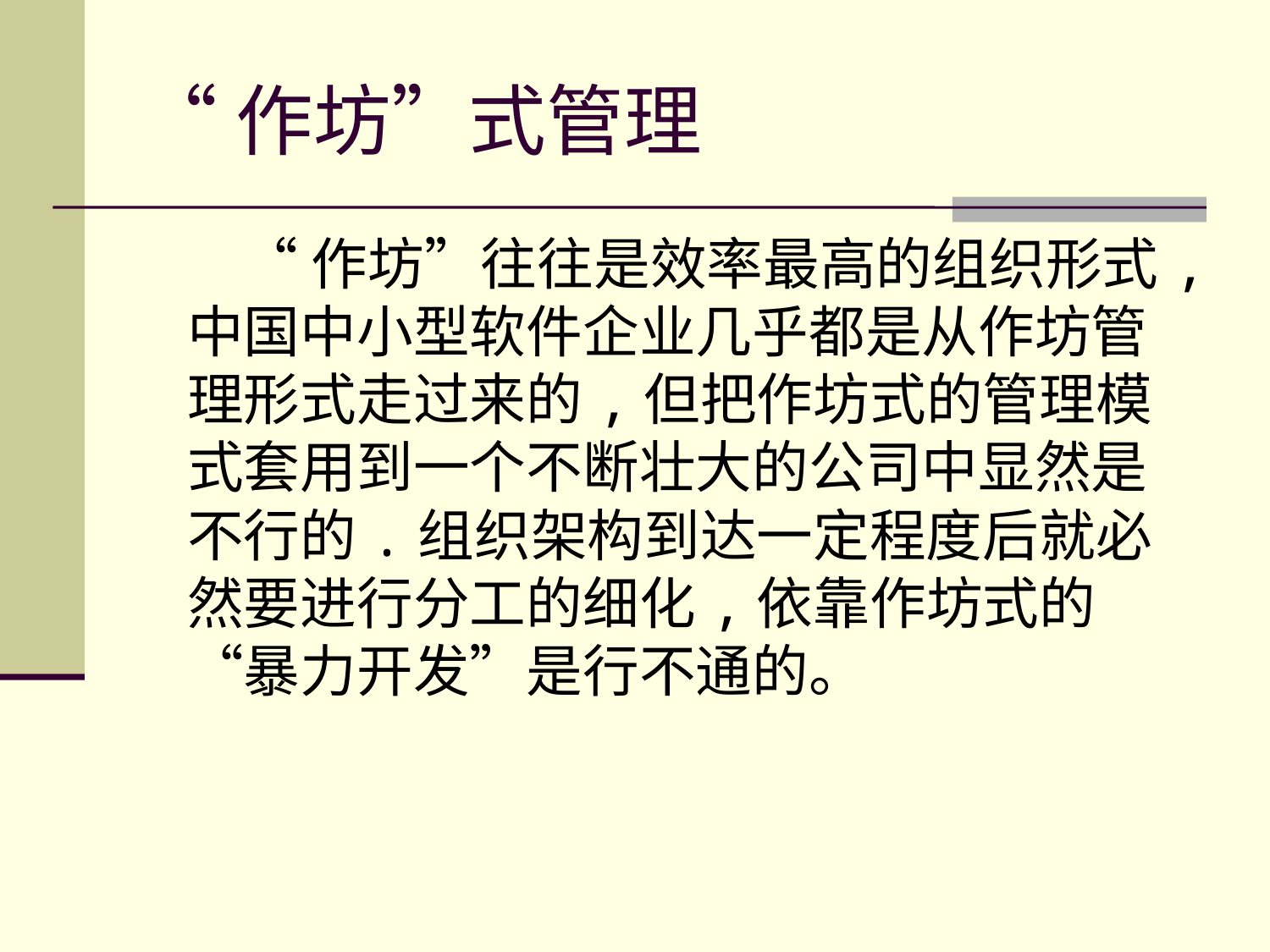

# “作坊”式管理
        “作坊”往往是效率最高的组织形式,中国中小型软件企业几乎都是从作坊管理形式走过来的,但把作坊式的管理模式套用到一个不断壮大的公司中显然是不行的.组织架构到达一定程度后就必然要进行分工的细化,依靠作坊式的“暴力开发”是行不通的。